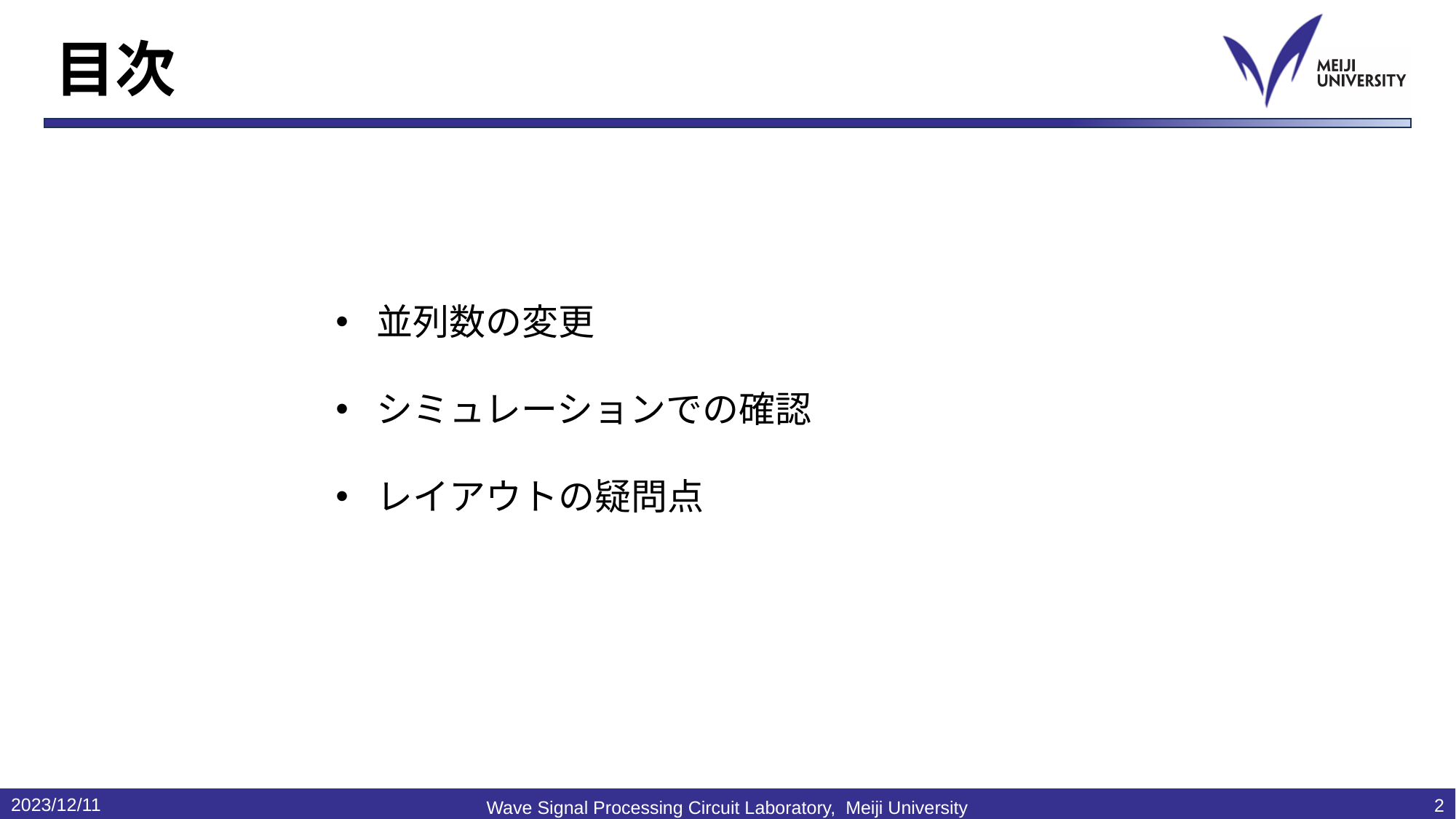

# 目次
並列数の変更

シミュレーションでの確認

レイアウトの疑問点
2023/12/11
2
Wave Signal Processing Circuit Laboratory,  Meiji University